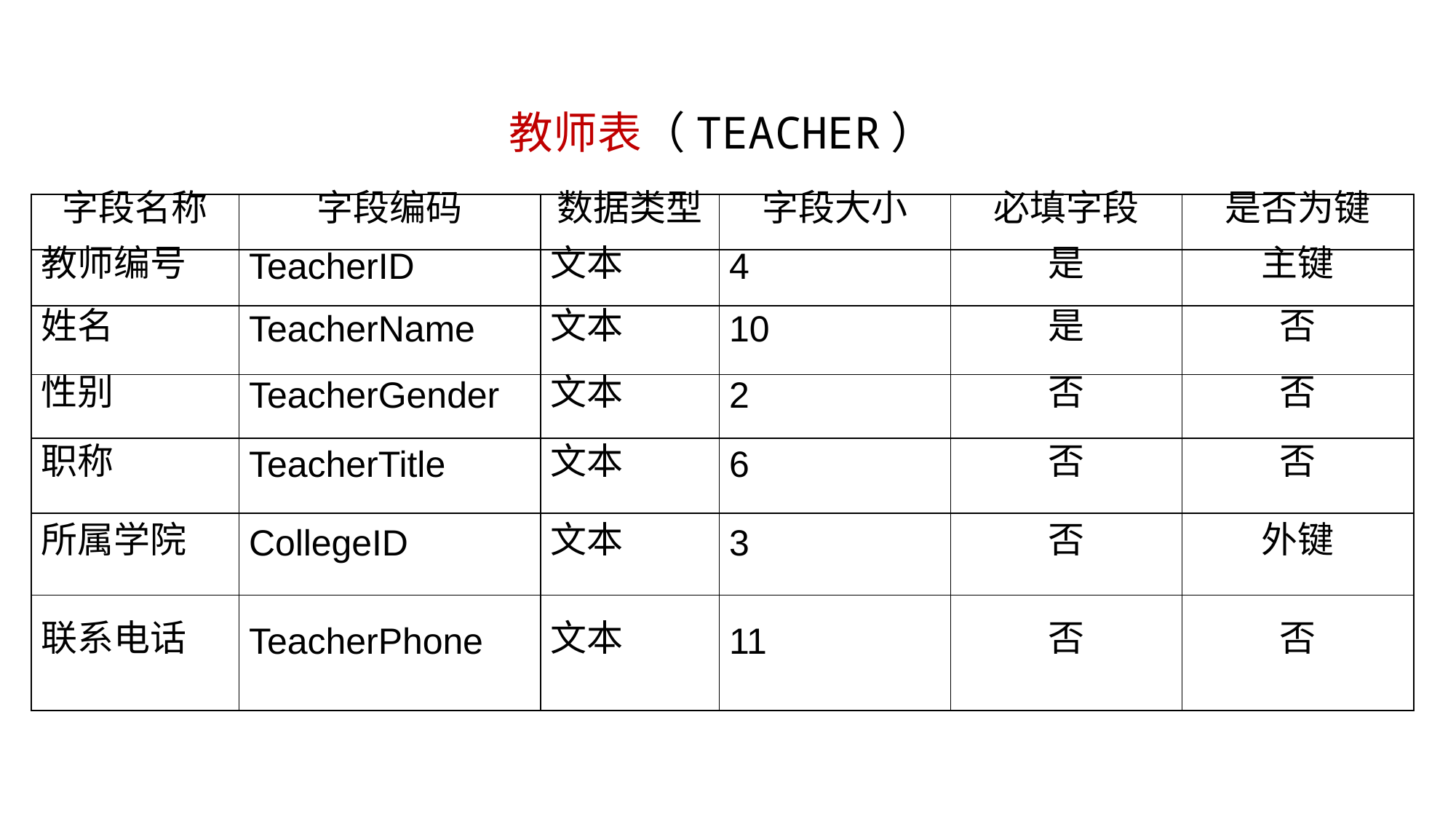

教师表（TEACHER）
| 字段名称 | 字段编码 | 数据类型 | 字段大小 | 必填字段 | 是否为键 |
| --- | --- | --- | --- | --- | --- |
| 教师编号 | TeacherID | 文本 | 4 | 是 | 主键 |
| 姓名 | TeacherName | 文本 | 10 | 是 | 否 |
| 性别 | TeacherGender | 文本 | 2 | 否 | 否 |
| 职称 | TeacherTitle | 文本 | 6 | 否 | 否 |
| 所属学院 | CollegeID | 文本 | 3 | 否 | 外键 |
| 联系电话 | TeacherPhone | 文本 | 11 | 否 | 否 |